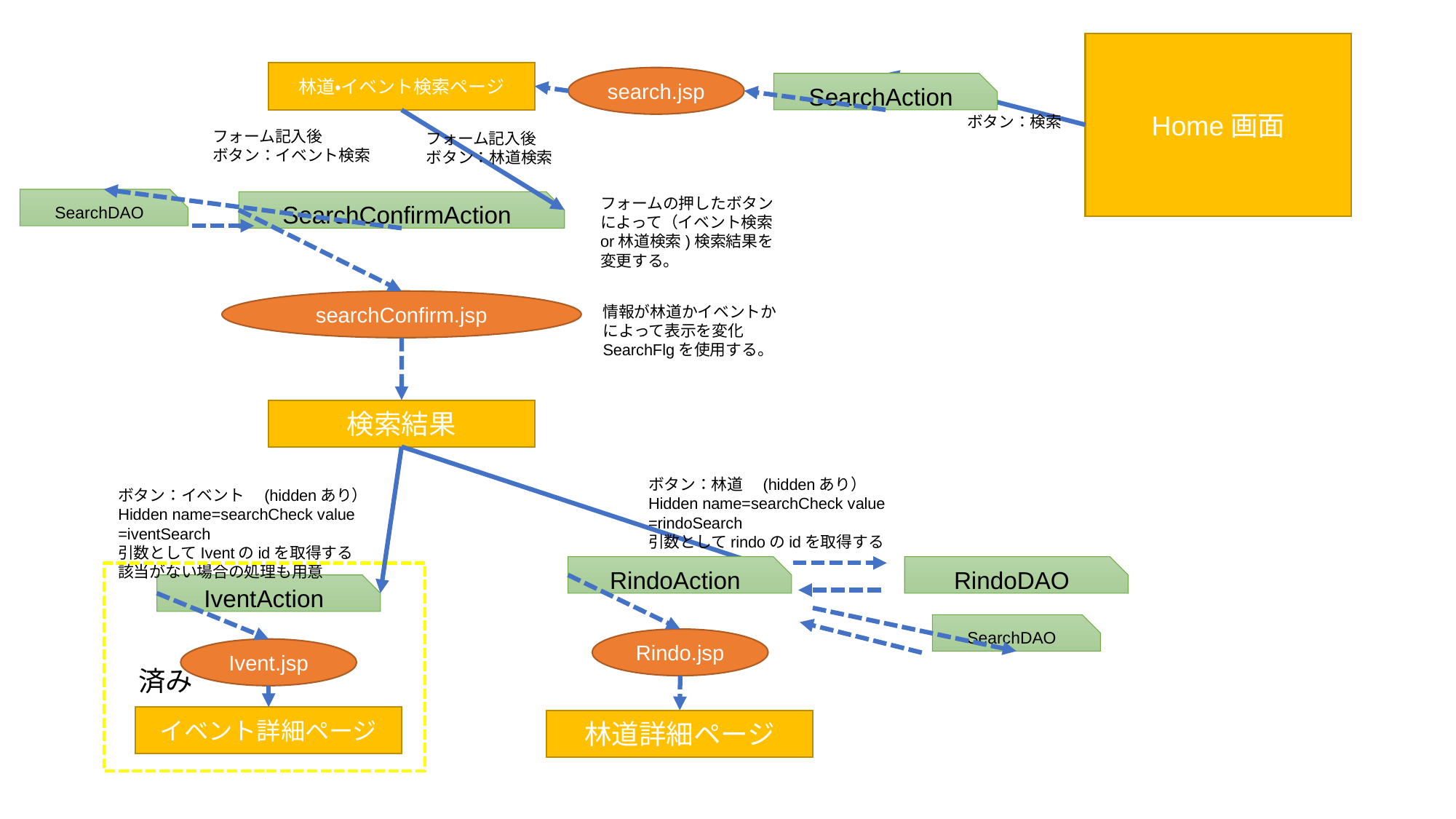

Home画面
林道・イベント検索ページ
search.jsp
SearchAction
ボタン：検索
フォーム記入後
ボタン：イベント検索
フォーム記入後
ボタン：林道検索
フォームの押したボタンによって（イベント検索or林道検索)検索結果を変更する。
SearchDAO
SearchConfirmAction
searchConfirm.jsp
情報が林道かイベントかによって表示を変化
SearchFlgを使用する。
検索結果
ボタン：林道　(hiddenあり）
Hidden name=searchCheck value =rindoSearch
引数としてrindoのidを取得する
ボタン：イベント　(hiddenあり）
Hidden name=searchCheck value =iventSearch
引数としてIventのidを取得する
該当がない場合の処理も用意
RindoAction
RindoDAO

IventAction
SearchDAO
Rindo.jsp
Ivent.jsp
済み
イベント詳細ページ
林道詳細ページ